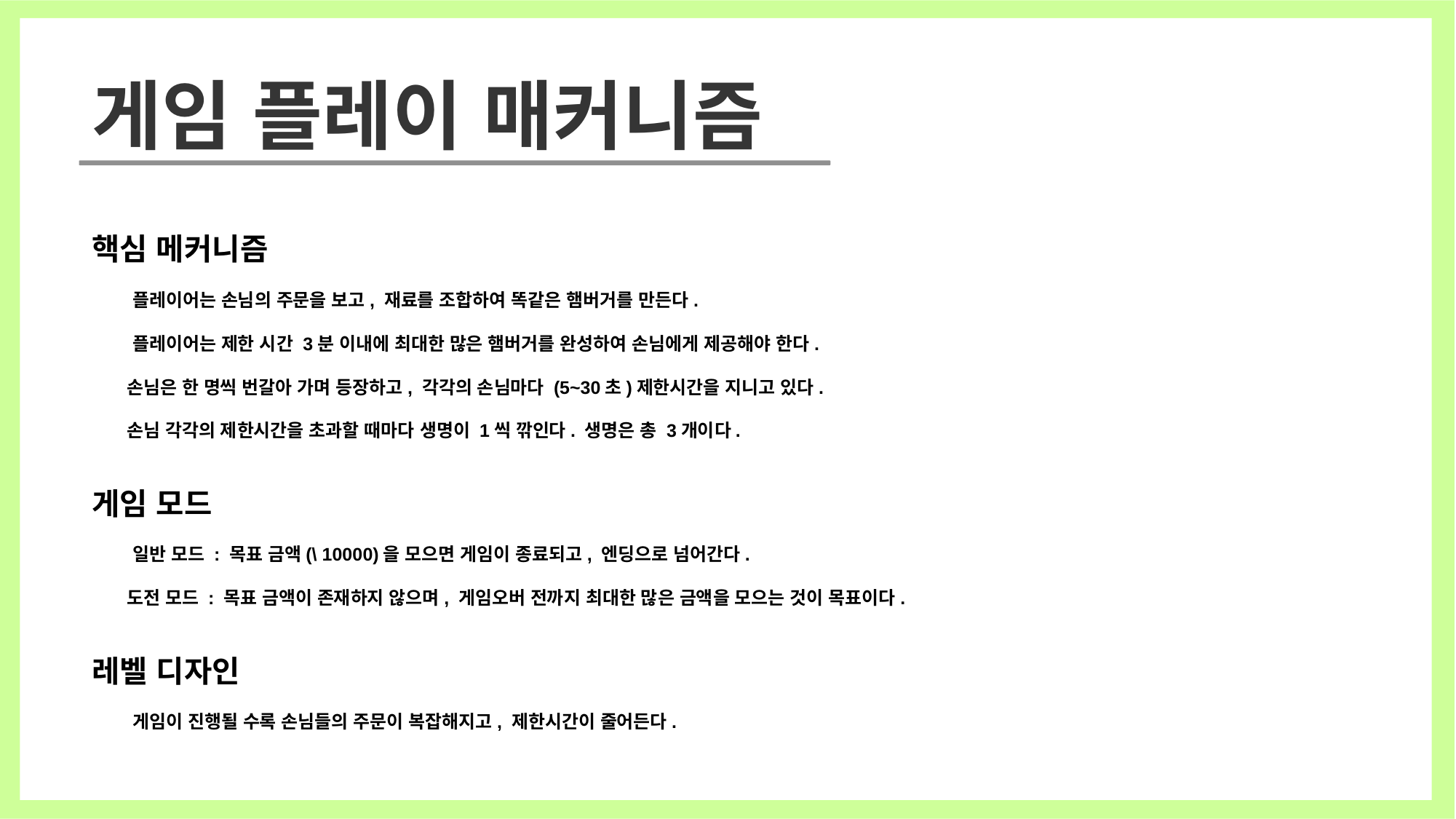

게임 플레이 매커니즘

핵심 메커니즘
  플레이어는 손님의 주문을 보고, 재료를 조합하여 똑같은 햄버거를 만든다.
  플레이어는 제한 시간 3분 이내에 최대한 많은 햄버거를 완성하여 손님에게 제공해야 한다.
      손님은 한 명씩 번갈아 가며 등장하고, 각각의 손님마다 (5~30초)제한시간을 지니고 있다.
      손님 각각의 제한시간을 초과할 때마다 생명이 1씩 깎인다. 생명은 총 3개이다.

게임 모드
  일반 모드 : 목표 금액(\ 10000)을 모으면 게임이 종료되고, 엔딩으로 넘어간다.
      도전 모드 : 목표 금액이 존재하지 않으며, 게임오버 전까지 최대한 많은 금액을 모으는 것이 목표이다.

레벨 디자인
  게임이 진행될 수록 손님들의 주문이 복잡해지고, 제한시간이 줄어든다.